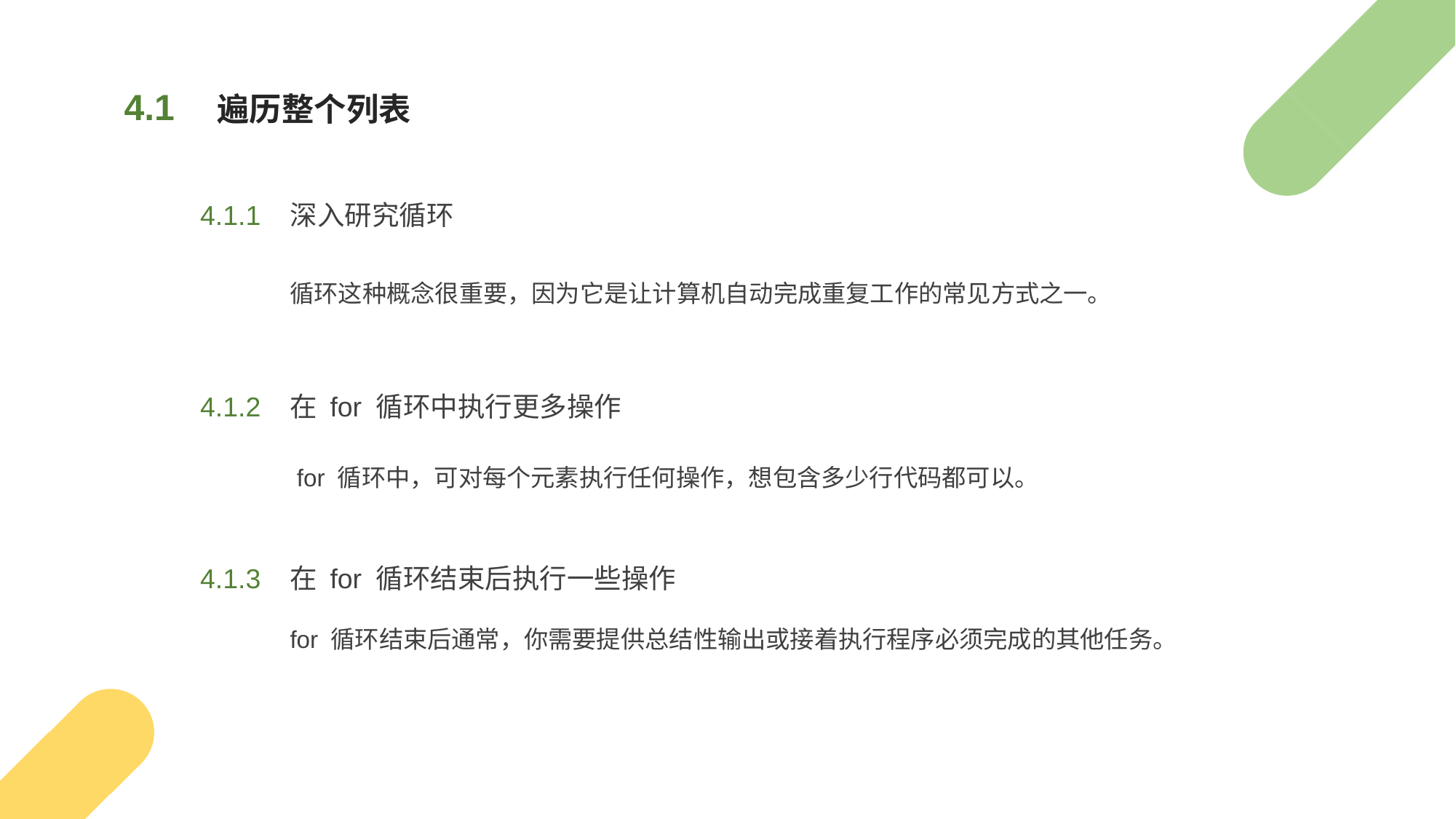

# 遍历整个列表
4.1
4.1.1
深入研究循环
循环这种概念很重要，因为它是让计算机自动完成重复工作的常见方式之一。
4.1.2
在 for 循环中执行更多操作
 for 循环中，可对每个元素执行任何操作，想包含多少行代码都可以。
在 for 循环结束后执行一些操作
4.1.3
for 循环结束后通常，你需要提供总结性输出或接着执行程序必须完成的其他任务。